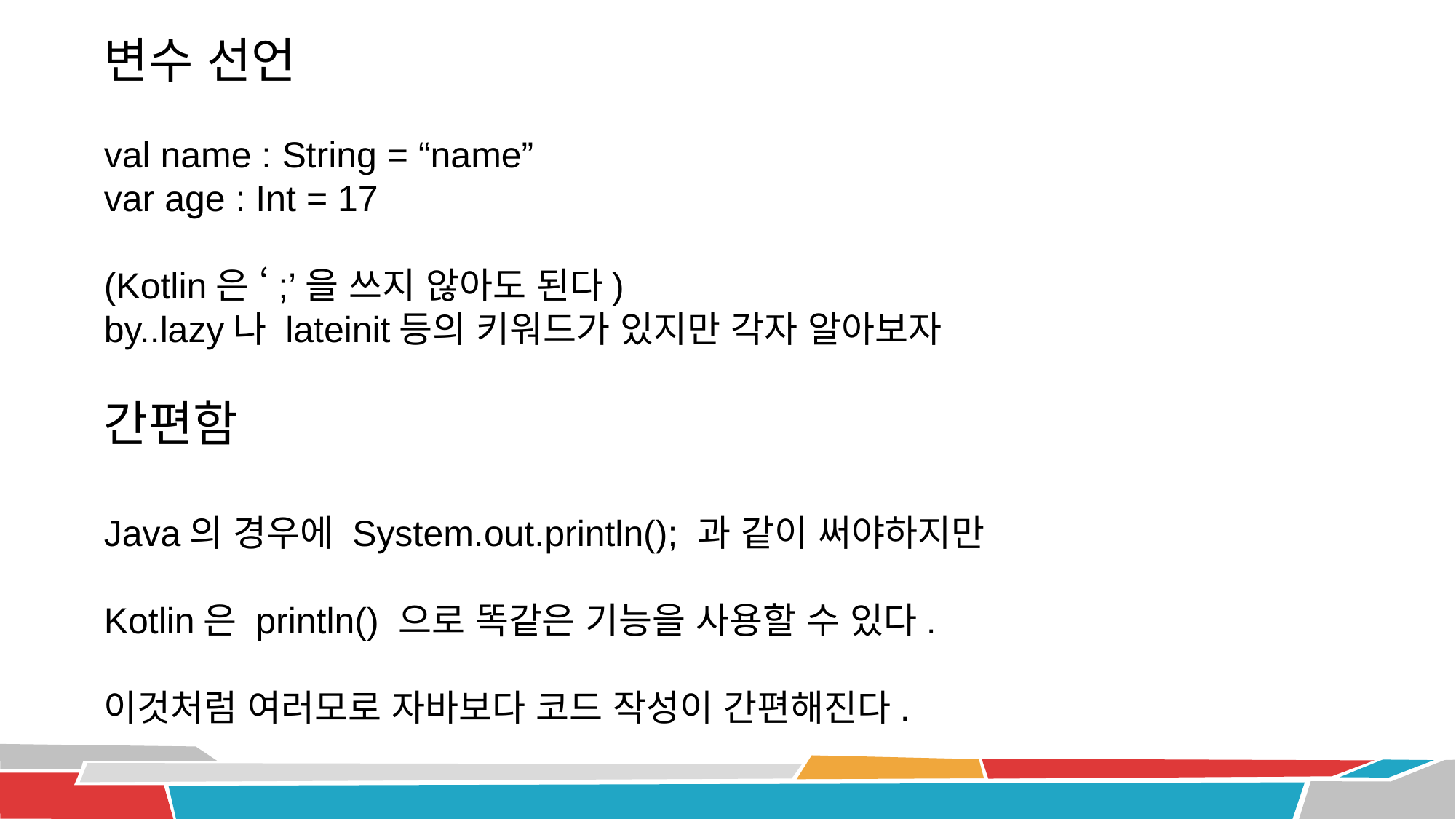

변수 선언

val name : String = “name”
var age : Int = 17

(Kotlin은 ‘;’을 쓰지 않아도 된다)
by..lazy나 lateinit등의 키워드가 있지만 각자 알아보자

간편함

Java의 경우에 System.out.println(); 과 같이 써야하지만

Kotlin은 println() 으로 똑같은 기능을 사용할 수 있다.

이것처럼 여러모로 자바보다 코드 작성이 간편해진다.